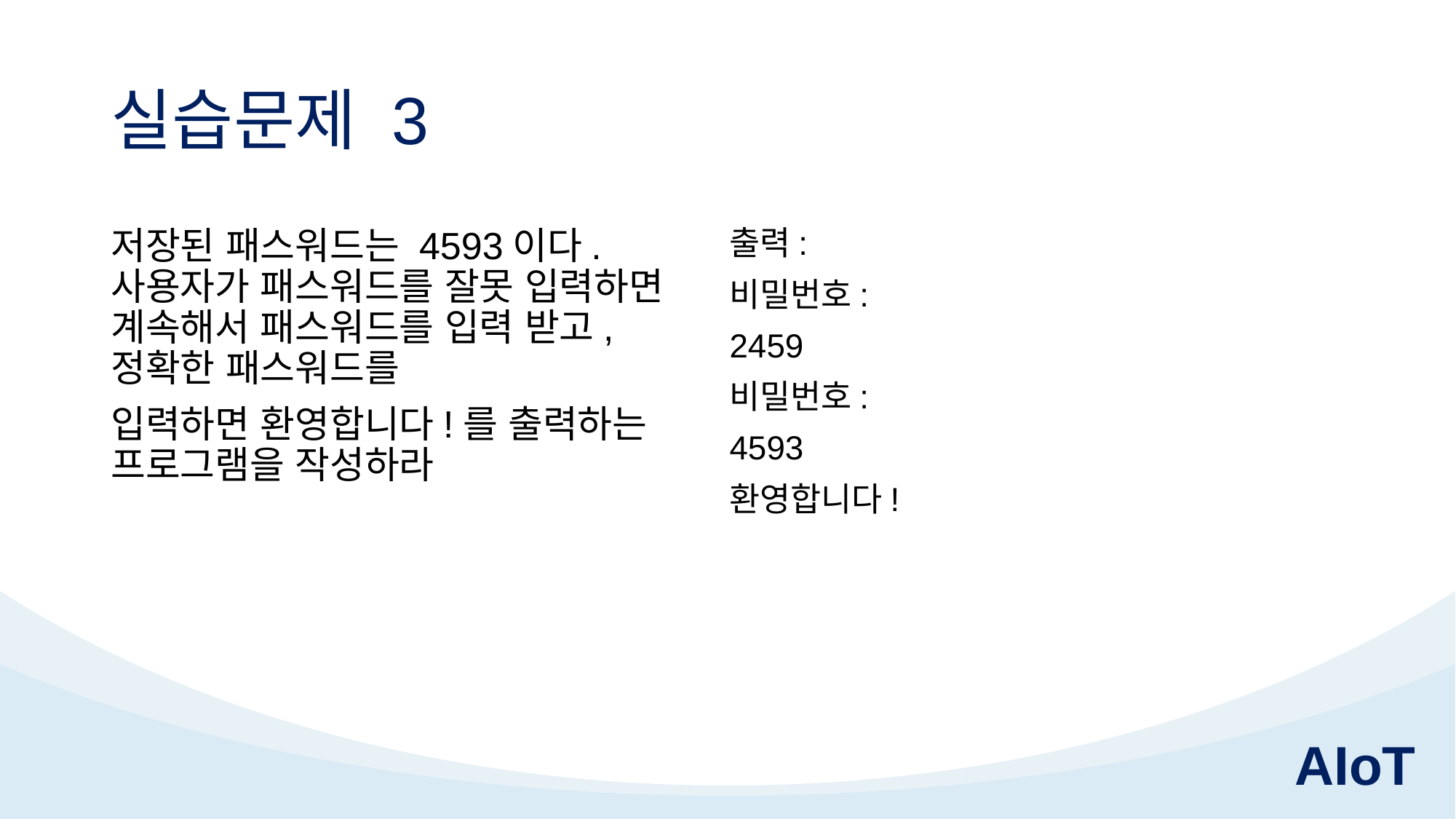

# 실습문제 3
저장된 패스워드는 4593이다. 사용자가 패스워드를 잘못 입력하면 계속해서 패스워드를 입력 받고, 정확한 패스워드를
입력하면 환영합니다!를 출력하는 프로그램을 작성하라
출력:
비밀번호:
2459
비밀번호:
4593
환영합니다!